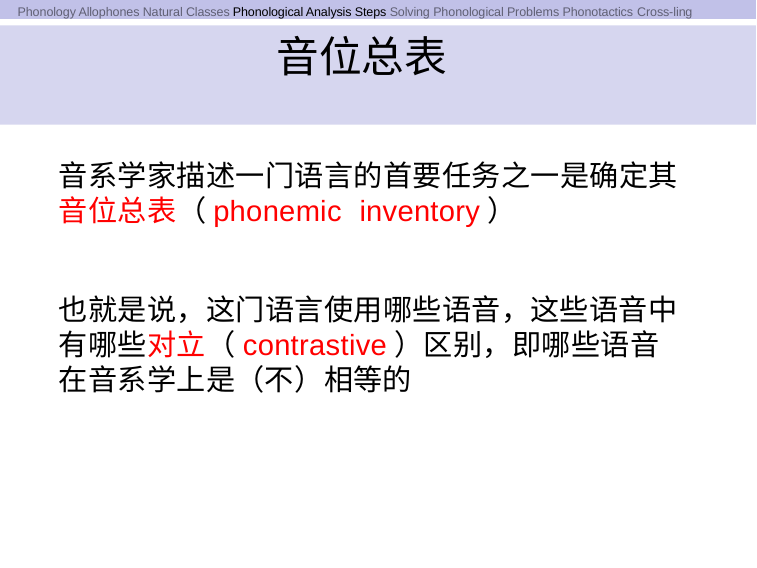

Phonology Allophones Natural Classes Phonological Analysis Steps Solving Phonological Problems Phonotactics Cross-ling
# 音位总表
音系学家描述一门语言的首要任务之一是确定其音位总表（phonemic  inventory）

也就是说，这门语言使用哪些语音，这些语音中有哪些对立（contrastive）区别，即哪些语音在音系学上是（不）相等的